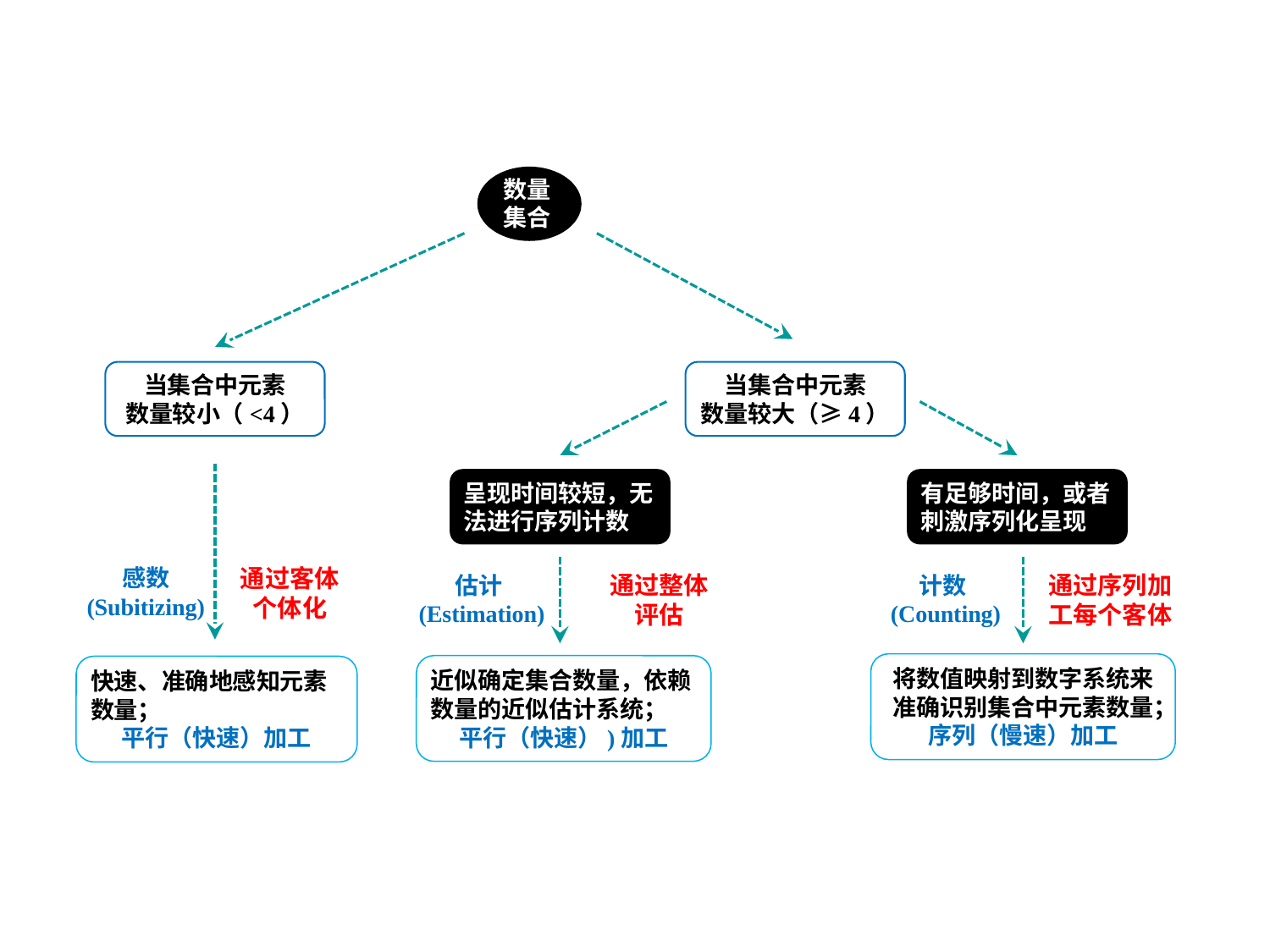

数量
集合
当集合中元素
数量较小（<4）
当集合中元素
数量较大（≥4）
呈现时间较短，无法进行序列计数
有足够时间，或者刺激序列化呈现
感数
(Subitizing)
通过客体个体化
通过序列加工每个客体
通过整体评估
估计(Estimation)
计数(Counting)
将数值映射到数字系统来准确识别集合中元素数量；序列（慢速）加工
近似确定集合数量，依赖数量的近似估计系统；
平行（快速）)加工
快速、准确地感知元素数量；
平行（快速）加工